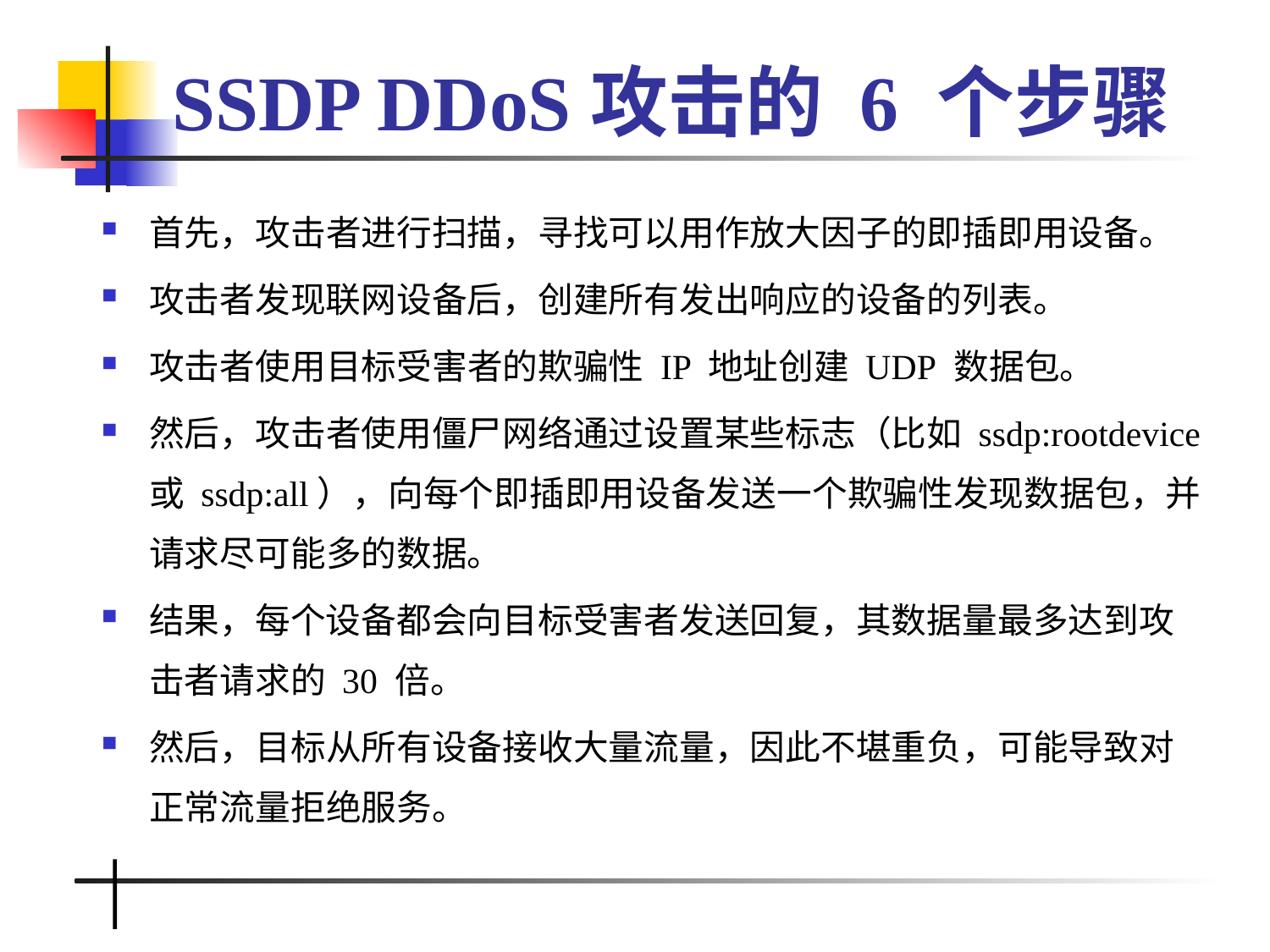

# SSDP DDoS攻击的 6 个步骤
首先，攻击者进行扫描，寻找可以用作放大因子的即插即用设备。
攻击者发现联网设备后，创建所有发出响应的设备的列表。
攻击者使用目标受害者的欺骗性 IP 地址创建 UDP 数据包。
然后，攻击者使用僵尸网络通过设置某些标志（比如 ssdp:rootdevice 或 ssdp:all），向每个即插即用设备发送一个欺骗性发现数据包，并请求尽可能多的数据。
结果，每个设备都会向目标受害者发送回复，其数据量最多达到攻击者请求的 30 倍。
然后，目标从所有设备接收大量流量，因此不堪重负，可能导致对正常流量拒绝服务。